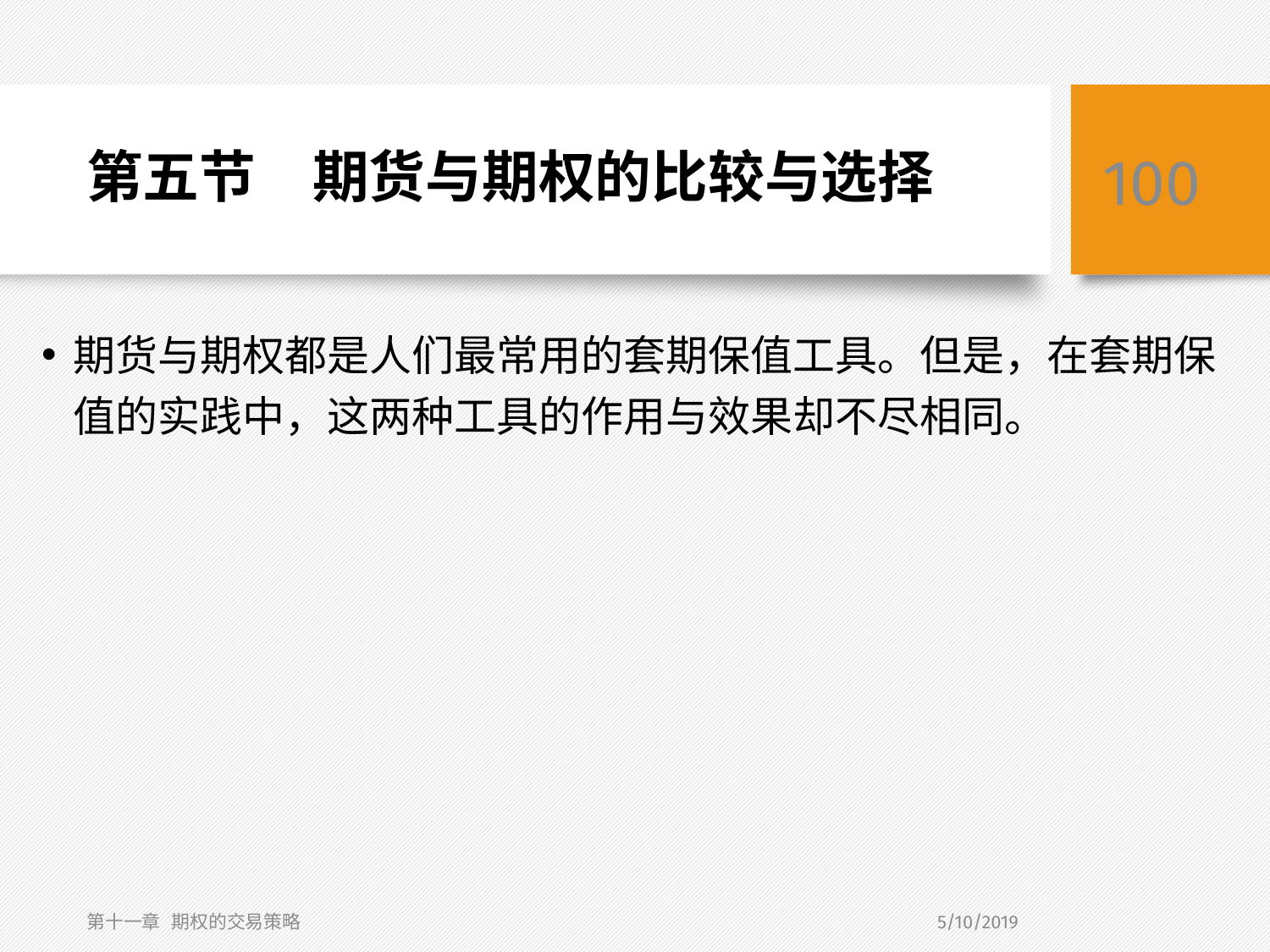

# 第五节　期货与期权的比较与选择
100
期货与期权都是人们最常用的套期保值工具。但是，在套期保值的实践中，这两种工具的作用与效果却不尽相同。

5/10/2019
第十一章  期权的交易策略